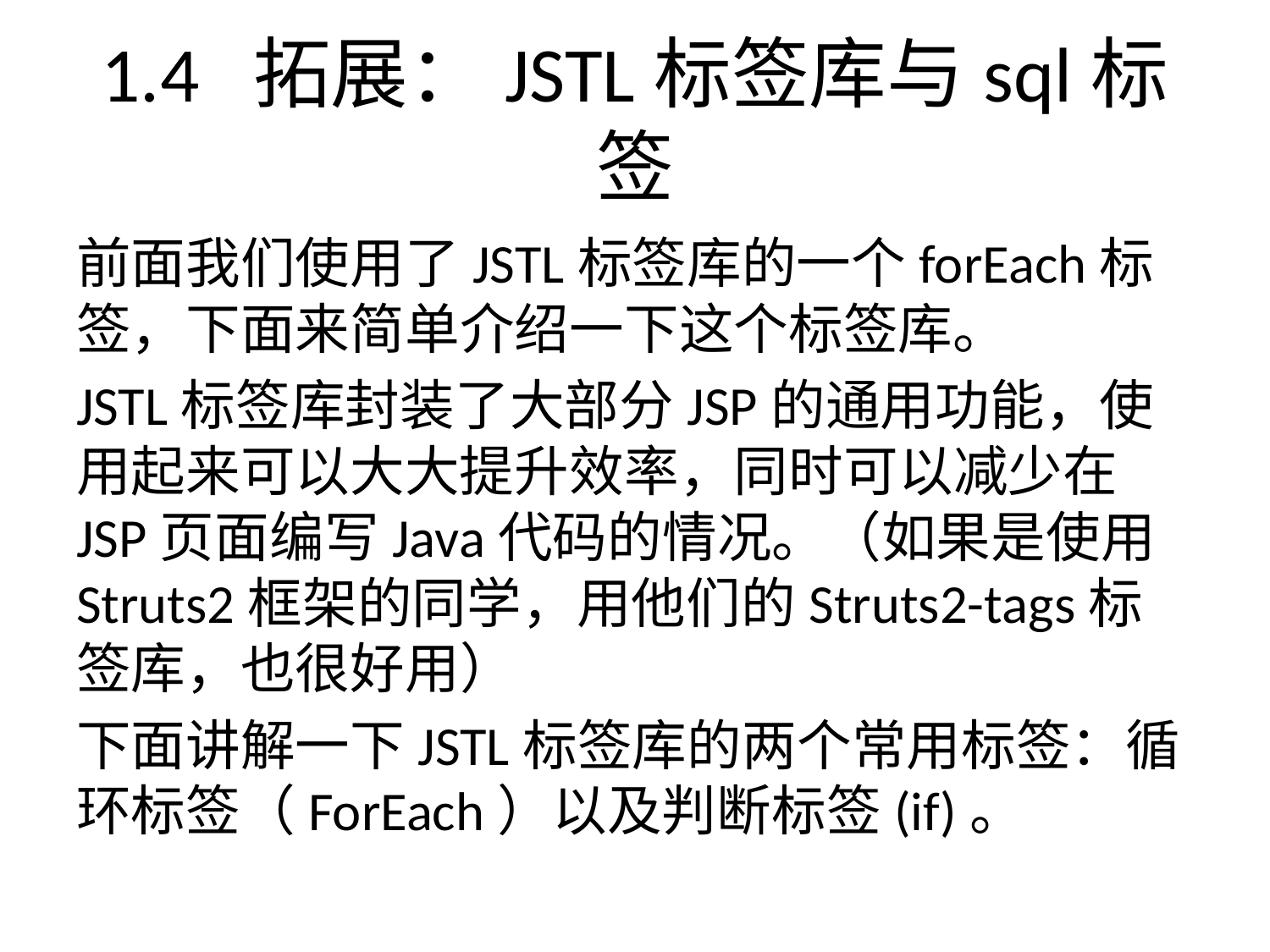

# 1.4  拓展：JSTL标签库与sql标签
前面我们使用了JSTL标签库的一个forEach标签，下面来简单介绍一下这个标签库。
JSTL标签库封装了大部分JSP的通用功能，使用起来可以大大提升效率，同时可以减少在JSP页面编写Java代码的情况。（如果是使用Struts2框架的同学，用他们的Struts2-tags标签库，也很好用）
下面讲解一下JSTL标签库的两个常用标签：循环标签（ForEach）以及判断标签(if)。